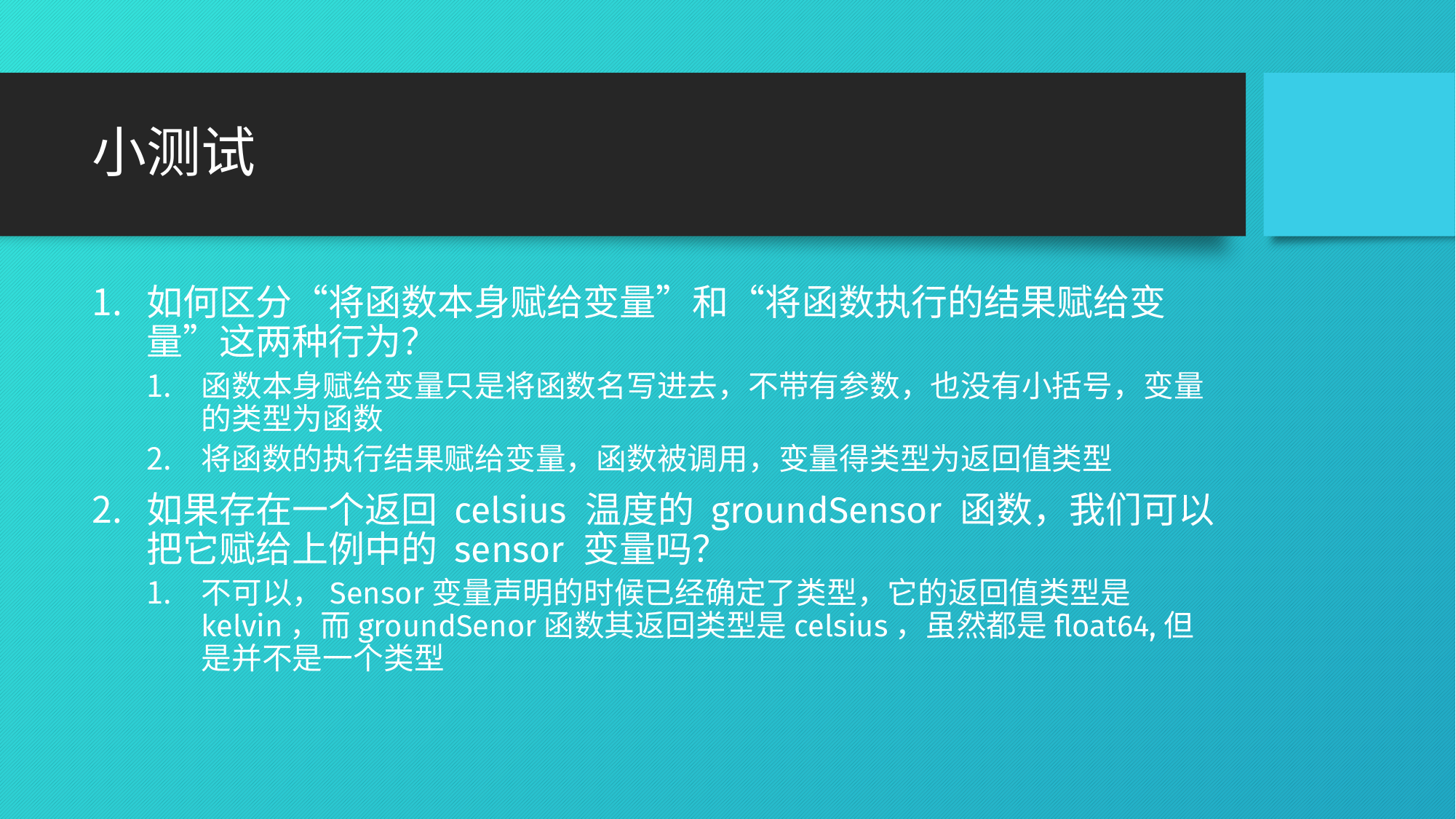

# 小测试
如何区分“将函数本身赋给变量”和“将函数执行的结果赋给变量”这两种行为？
函数本身赋给变量只是将函数名写进去，不带有参数，也没有小括号，变量的类型为函数
将函数的执行结果赋给变量，函数被调用，变量得类型为返回值类型
如果存在一个返回 celsius 温度的 groundSensor 函数，我们可以把它赋给上例中的 sensor 变量吗？
不可以，Sensor变量声明的时候已经确定了类型，它的返回值类型是kelvin，而groundSenor函数其返回类型是celsius，虽然都是float64,但是并不是一个类型